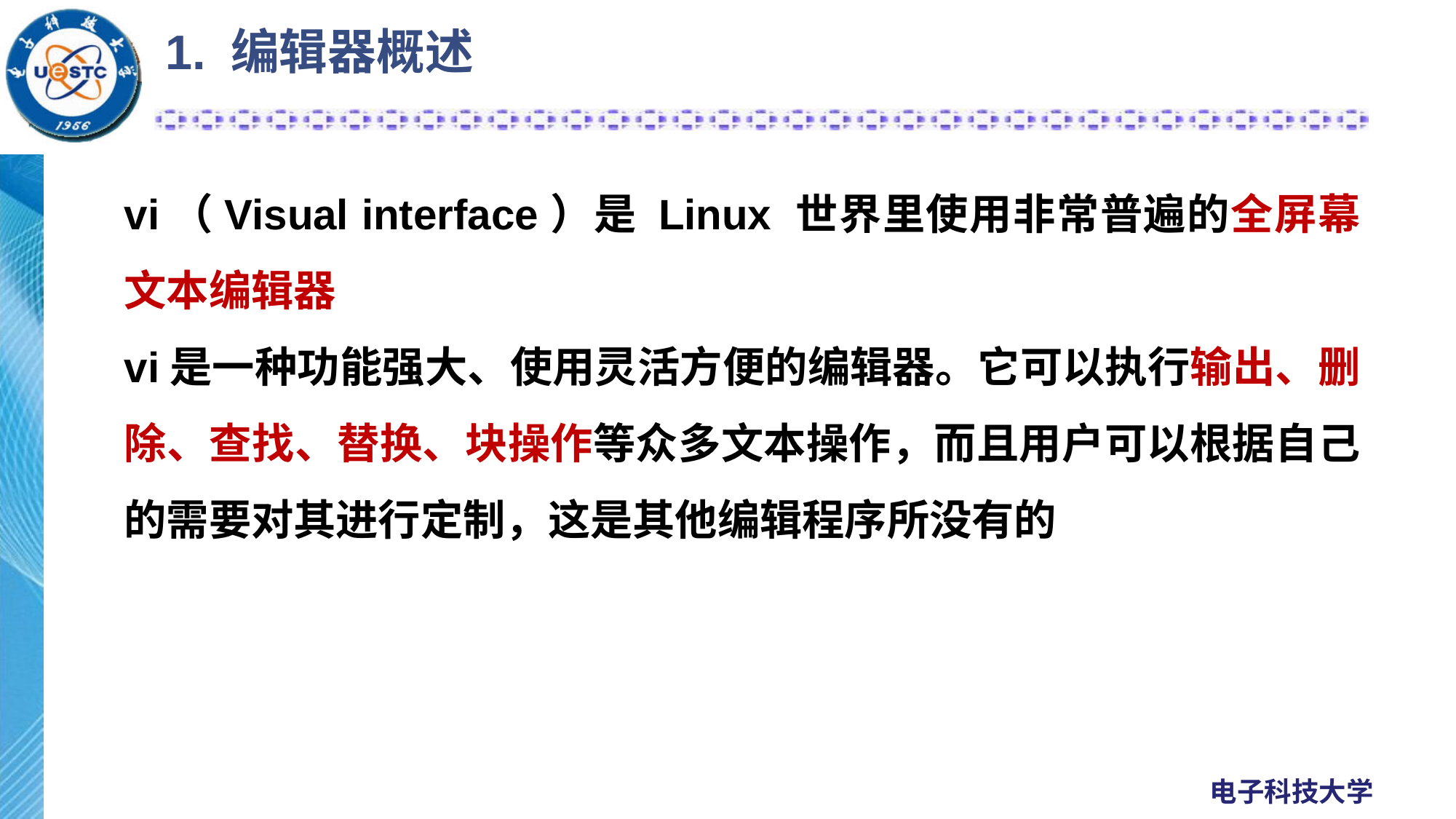

# 1. 编辑器概述
vi（Visual interface）是 Linux 世界里使用非常普遍的全屏幕文本编辑器
vi是一种功能强大、使用灵活方便的编辑器。它可以执行输出、删除、查找、替换、块操作等众多文本操作，而且用户可以根据自己的需要对其进行定制，这是其他编辑程序所没有的